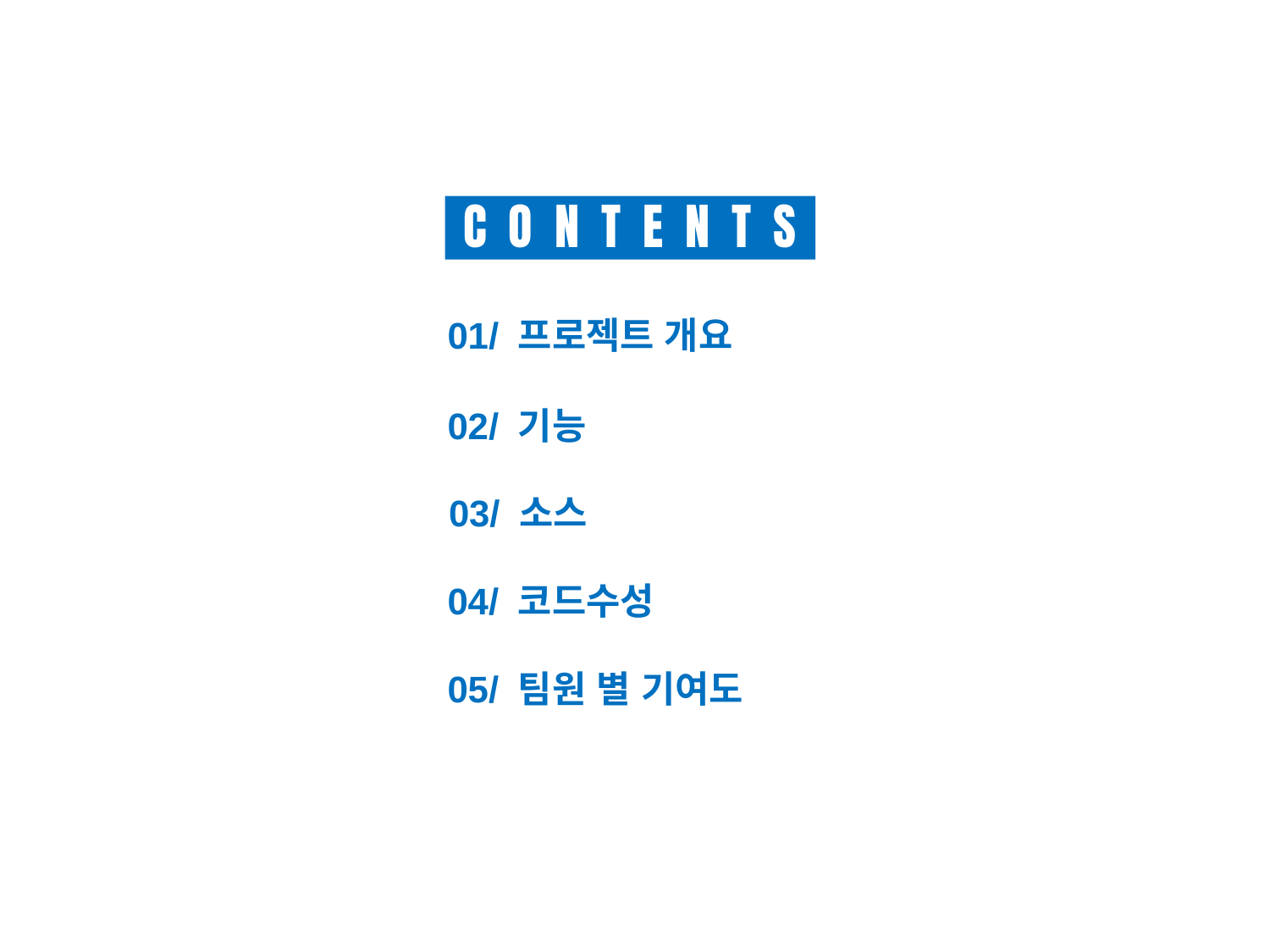

#
C O N T E N T S
01/ 프로젝트 개요
02/ 기능
03/ 소스
04/ 코드수성
05/ 팀원 별 기여도